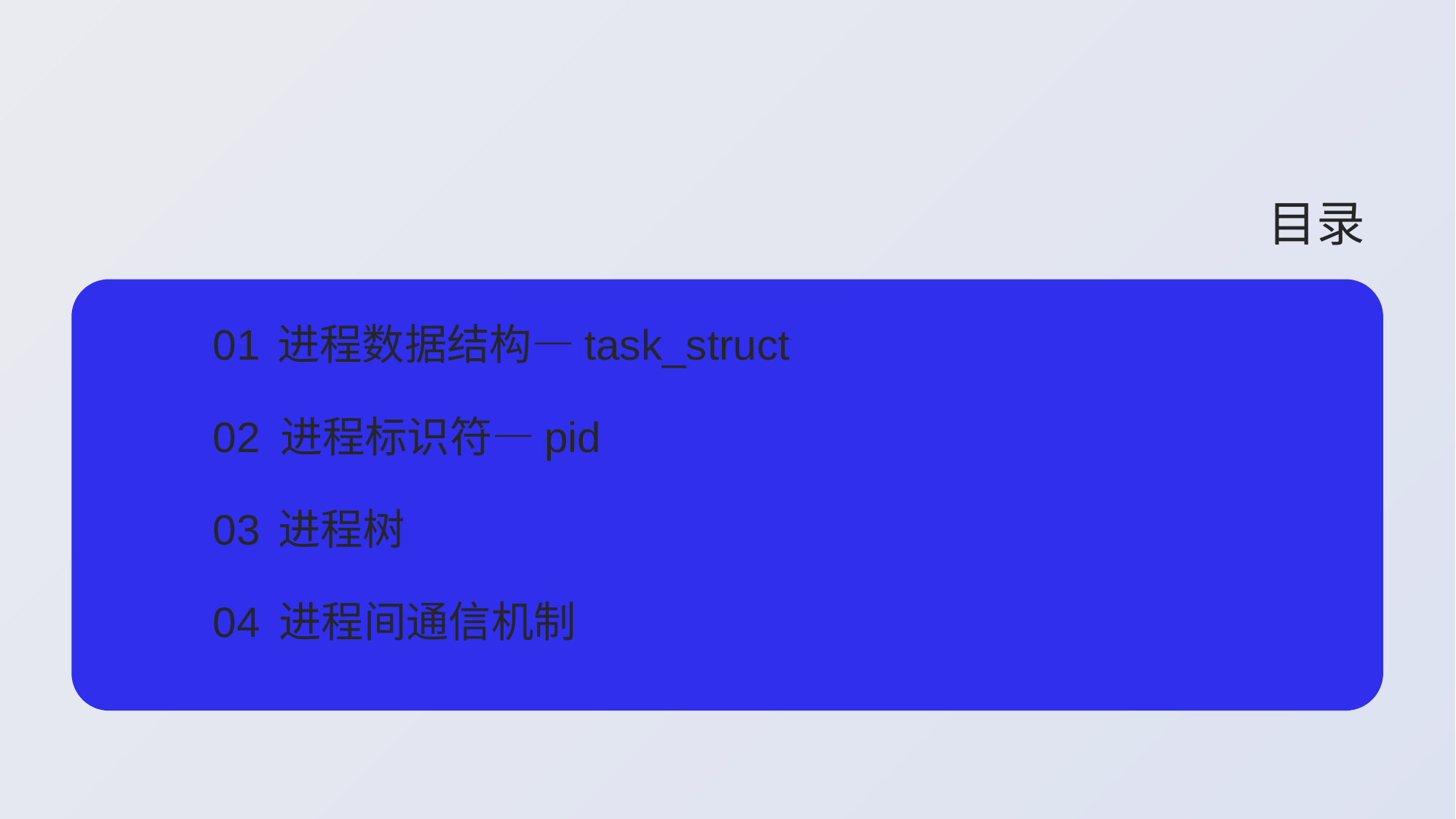

目录

01
进程数据结构—task_struct

02
进程标识符—pid

03
进程树

04
进程间通信机制